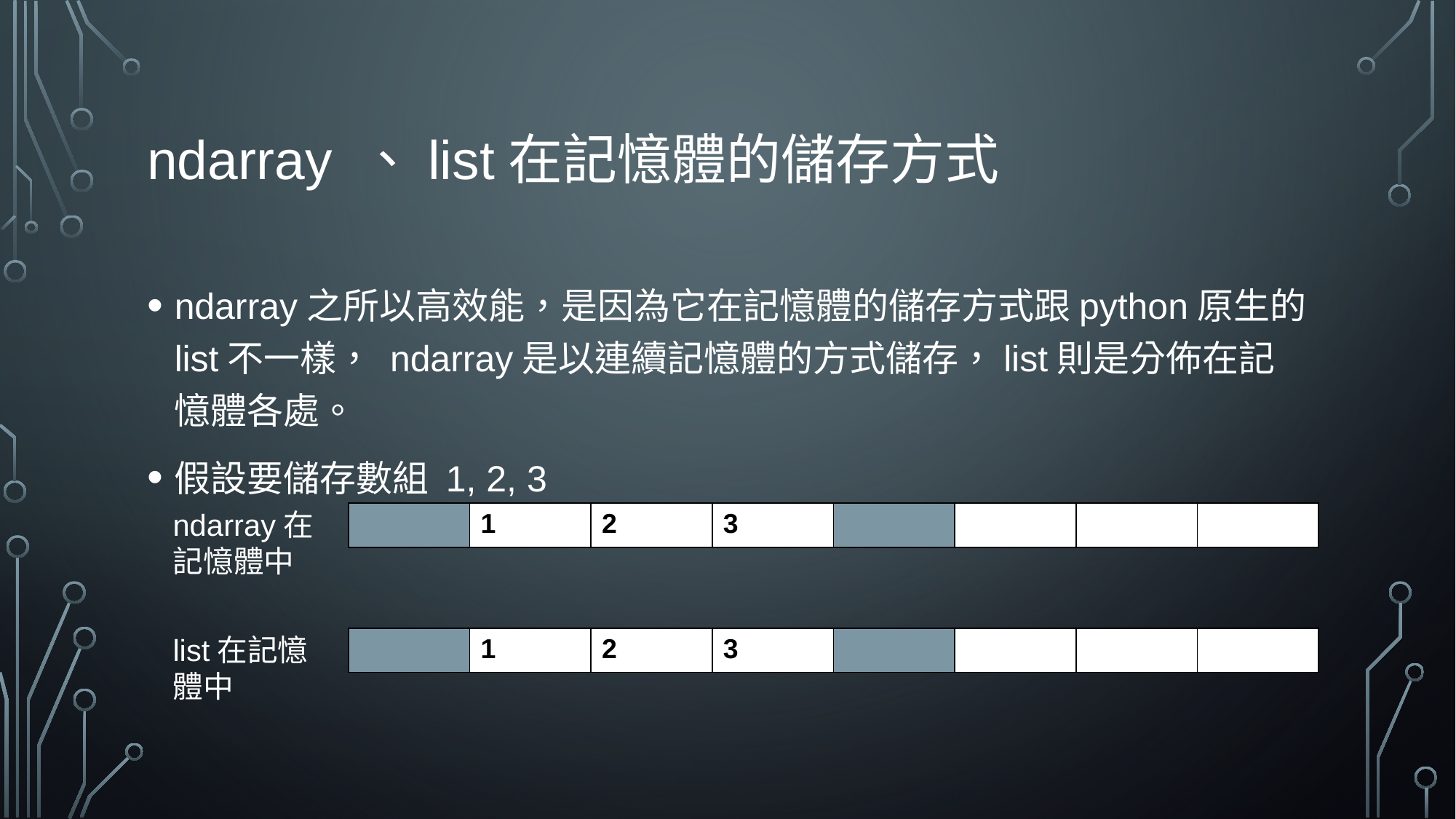

# ndarray 、list在記憶體的儲存方式
ndarray之所以高效能，是因為它在記憶體的儲存方式跟python原生的list不一樣， ndarray是以連續記憶體的方式儲存，list則是分佈在記憶體各處。
假設要儲存數組 1, 2, 3
ndarray在記憶體中
|  | 1 | 2 | 3 |  |  |  |  |
| --- | --- | --- | --- | --- | --- | --- | --- |
list在記憶體中
|  | 1 | 2 | 3 |  |  |  |  |
| --- | --- | --- | --- | --- | --- | --- | --- |